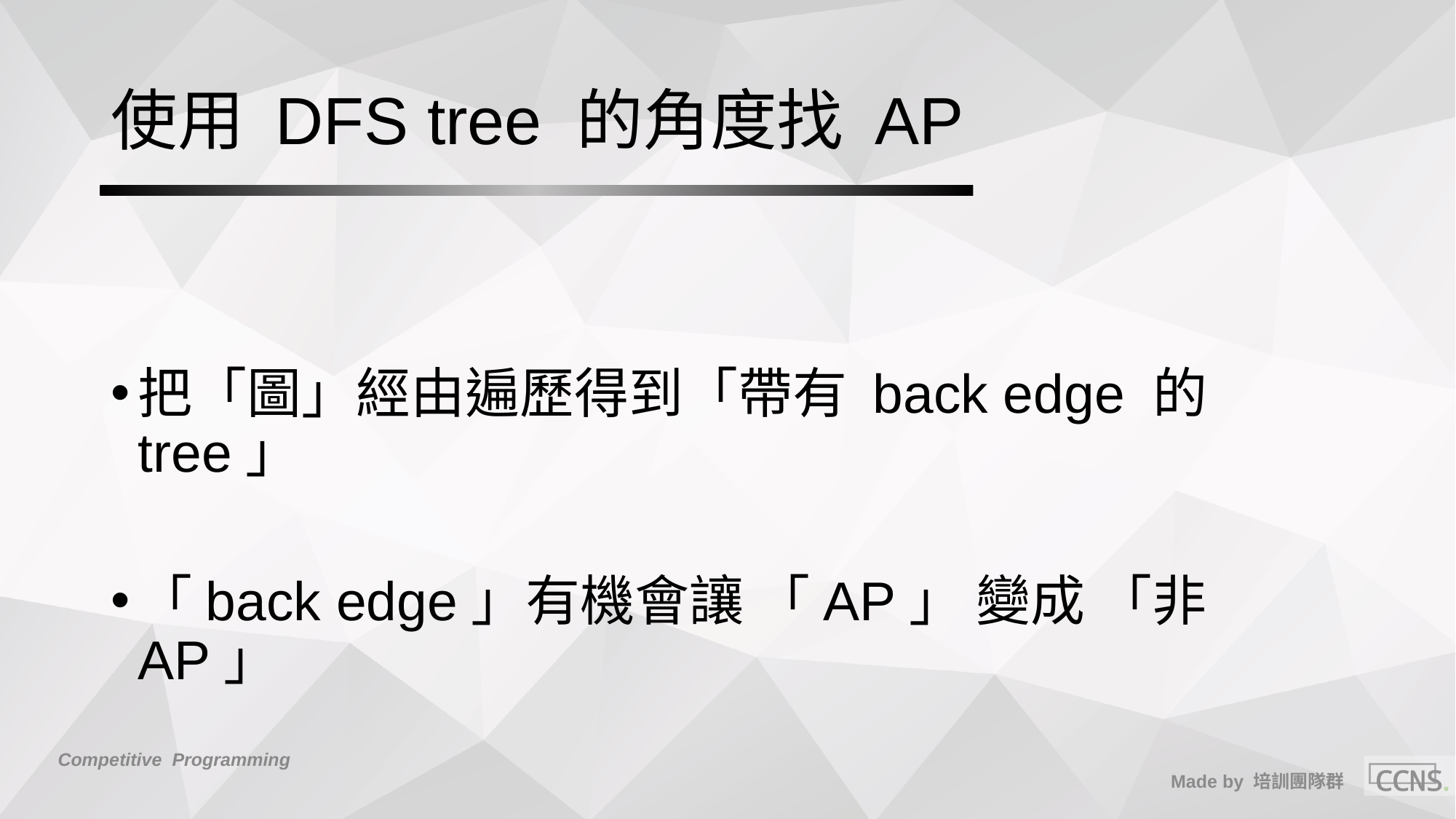

# 使用 DFS tree 的角度找 AP
把「圖」經由遍歷得到「帶有 back edge 的 tree」

「back edge」有機會讓 「AP」 變成 「非AP」